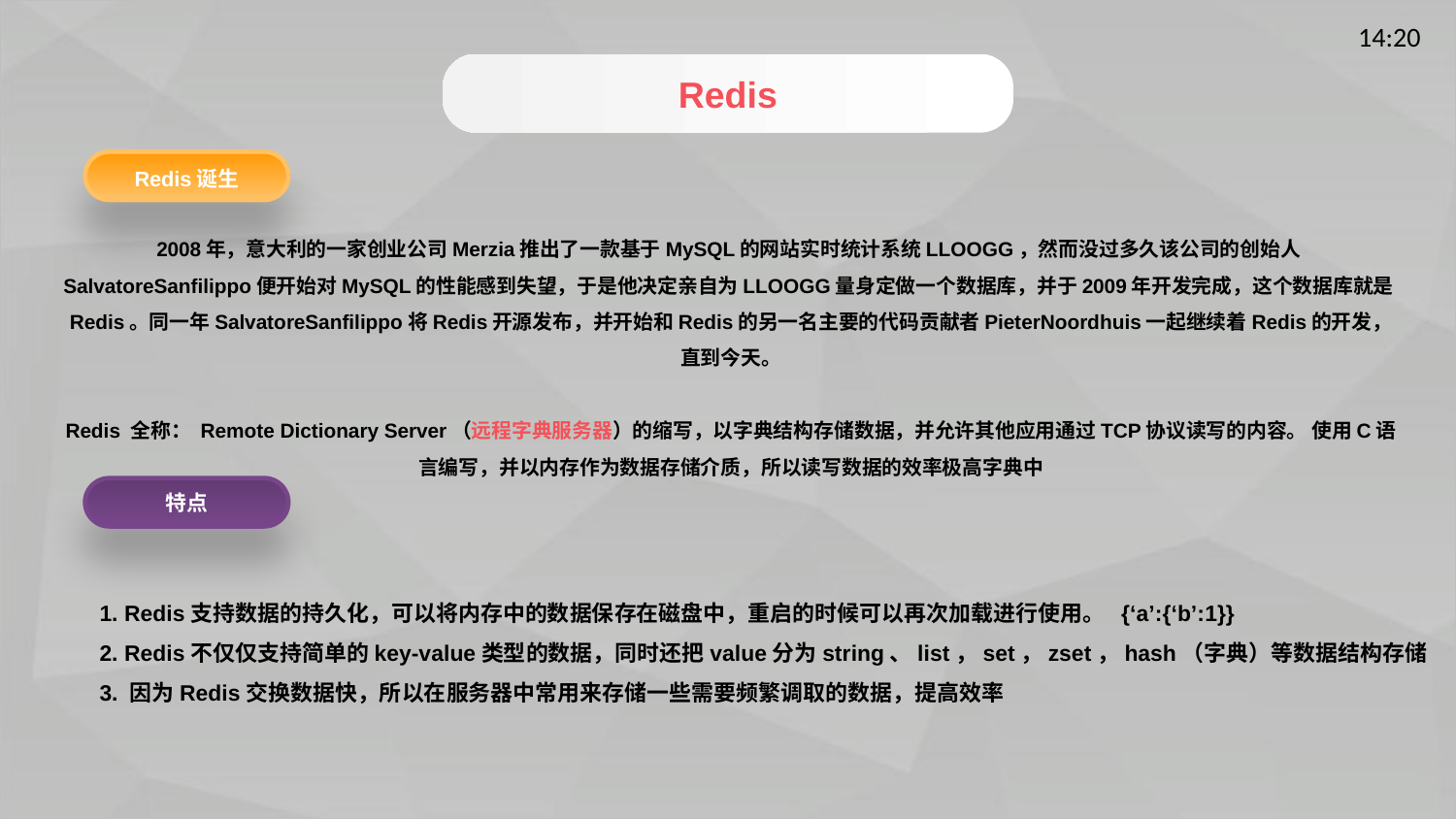

Redis

Redis诞生
2008年，意大利的一家创业公司Merzia推出了一款基于MySQL的网站实时统计系统LLOOGG，然而没过多久该公司的创始人SalvatoreSanfilippo便开始对MySQL的性能感到失望，于是他决定亲自为LLOOGG量身定做一个数据库，并于2009年开发完成，这个数据库就是Redis。同一年SalvatoreSanfilippo将Redis开源发布，并开始和Redis的另一名主要的代码贡献者PieterNoordhuis一起继续着Redis的开发，直到今天。

Redis 全称： Remote Dictionary Server（远程字典服务器）的缩写，以字典结构存储数据，并允许其他应用通过TCP协议读写的内容。 使用C语言编写，并以内存作为数据存储介质，所以读写数据的效率极高字典中

特点
1. Redis支持数据的持久化，可以将内存中的数据保存在磁盘中，重启的时候可以再次加载进行使用。  {‘a’:{‘b’:1}}
2. Redis不仅仅支持简单的key-value类型的数据，同时还把value分为string、list，set，zset，hash（字典）等数据结构存储
3. 因为Redis交换数据快，所以在服务器中常用来存储一些需要频繁调取的数据，提高效率